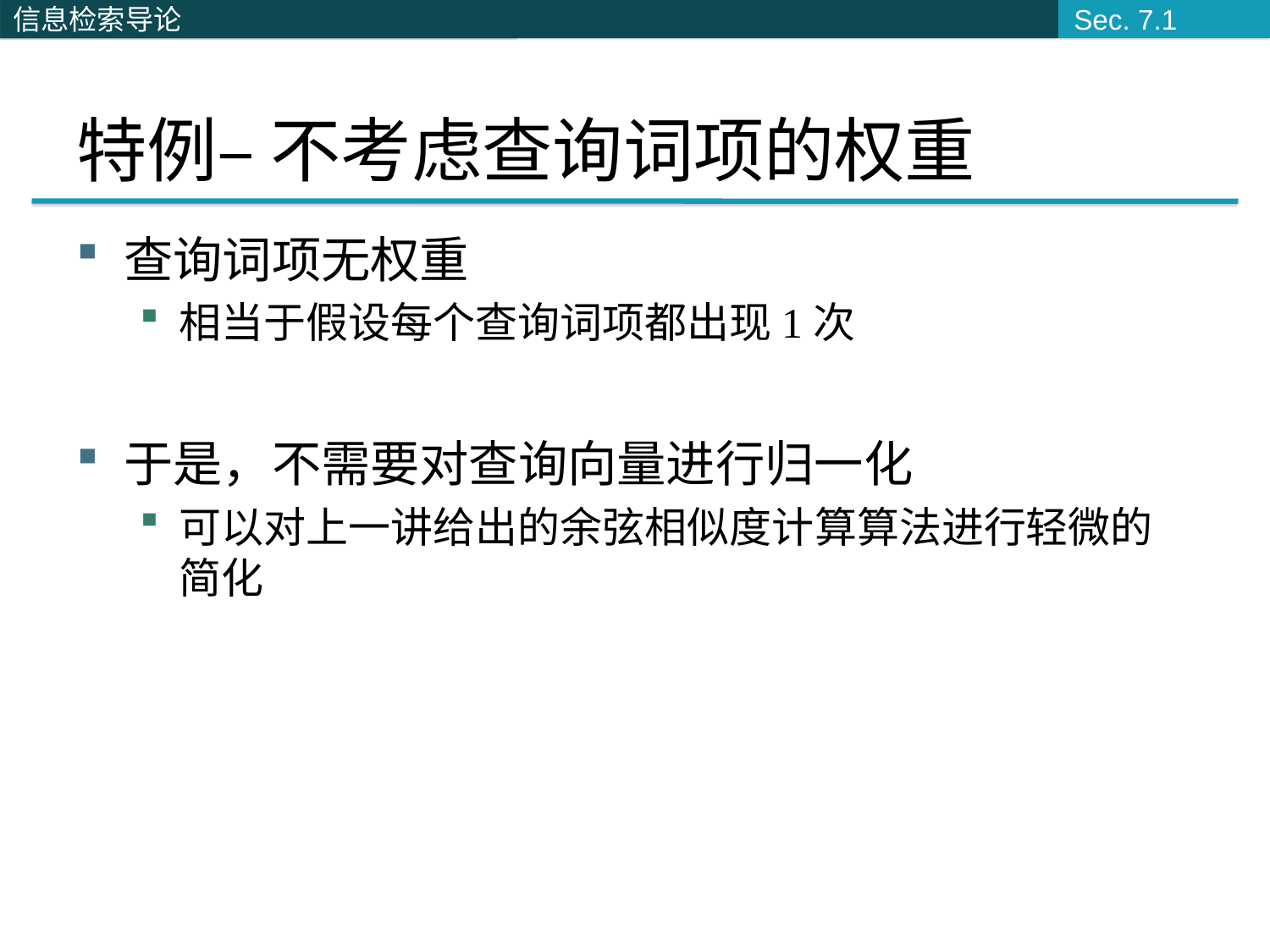

Sec. 7.1
# 特例– 不考虑查询词项的权重
查询词项无权重
相当于假设每个查询词项都出现1次

于是，不需要对查询向量进行归一化
可以对上一讲给出的余弦相似度计算算法进行轻微的简化